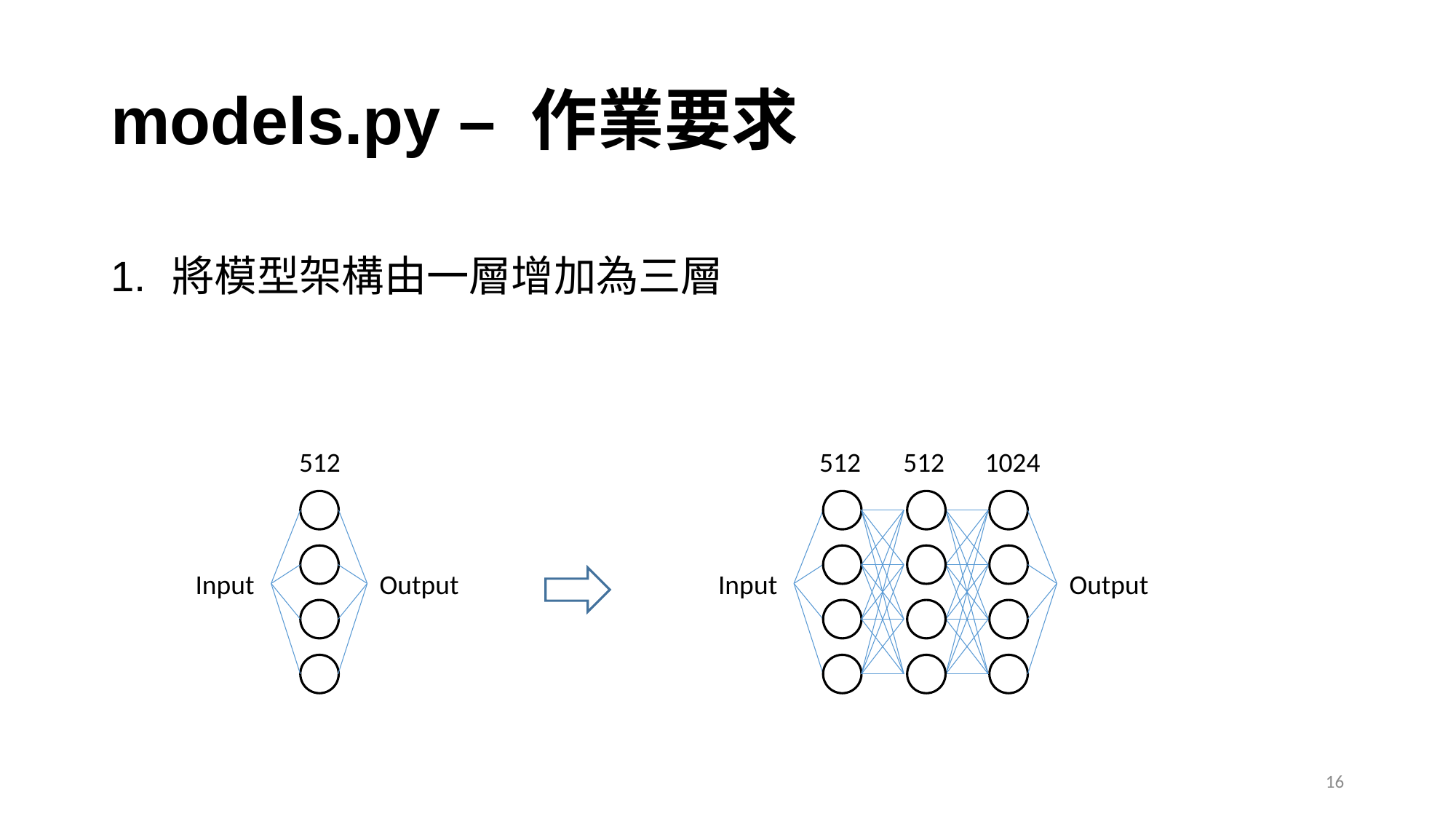

# models.py – 作業要求
將模型架構由一層增加為三層

1024
512
512
512

Input
Output
Input
Output

16